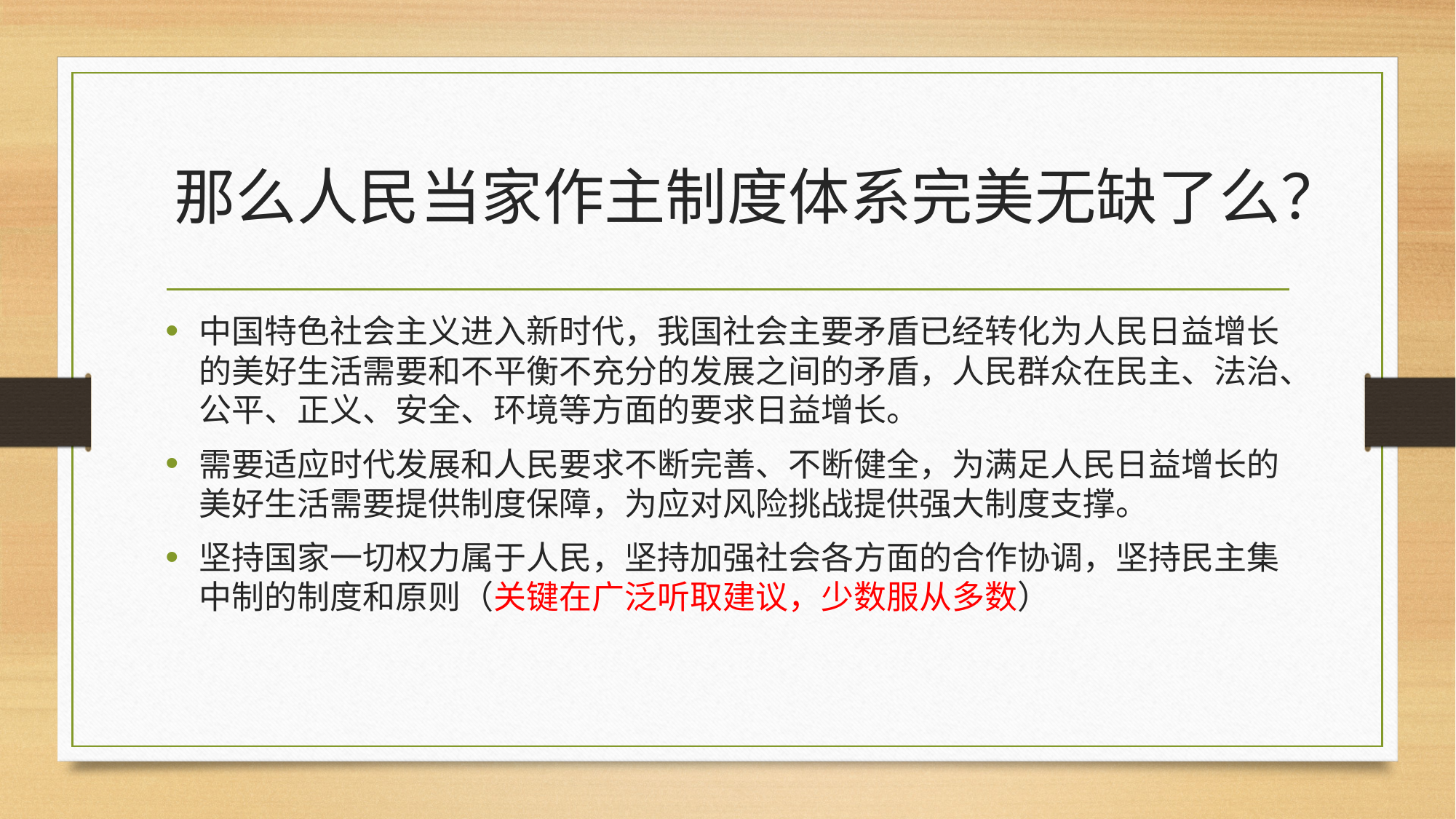

# 那么人民当家作主制度体系完美无缺了么？
中国特色社会主义进入新时代，我国社会主要矛盾已经转化为人民日益增长的美好生活需要和不平衡不充分的发展之间的矛盾，人民群众在民主、法治、公平、正义、安全、环境等方面的要求日益增长。
需要适应时代发展和人民要求不断完善、不断健全，为满足人民日益增长的美好生活需要提供制度保障，为应对风险挑战提供强大制度支撑。
坚持国家一切权力属于人民，坚持加强社会各方面的合作协调，坚持民主集中制的制度和原则（关键在广泛听取建议，少数服从多数）